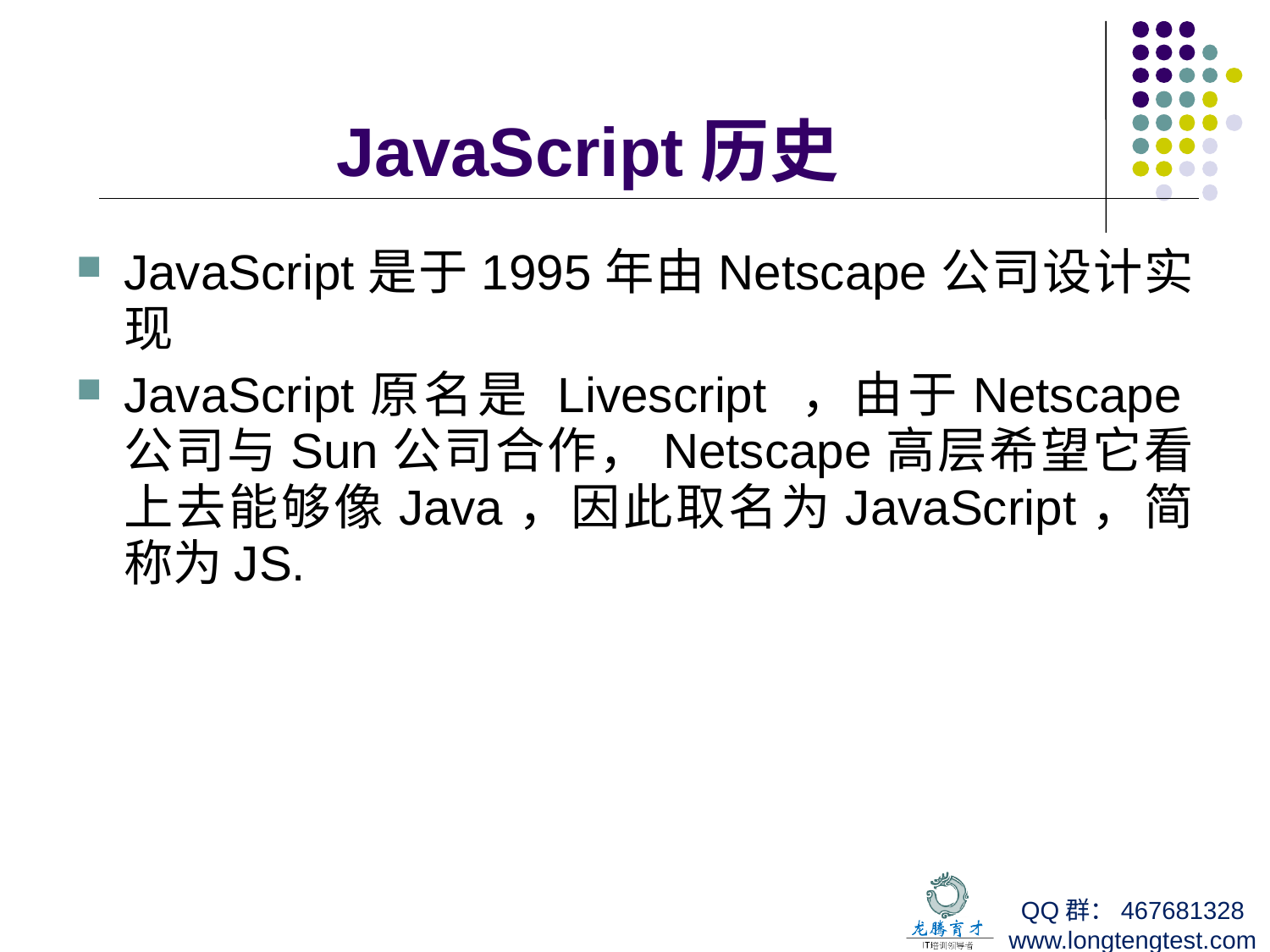

# JavaScript历史
JavaScript是于1995年由Netscape公司设计实现
JavaScript原名是 Livescript ，由于Netscape公司与Sun公司合作，Netscape高层希望它看上去能够像Java，因此取名为JavaScript，简称为JS.